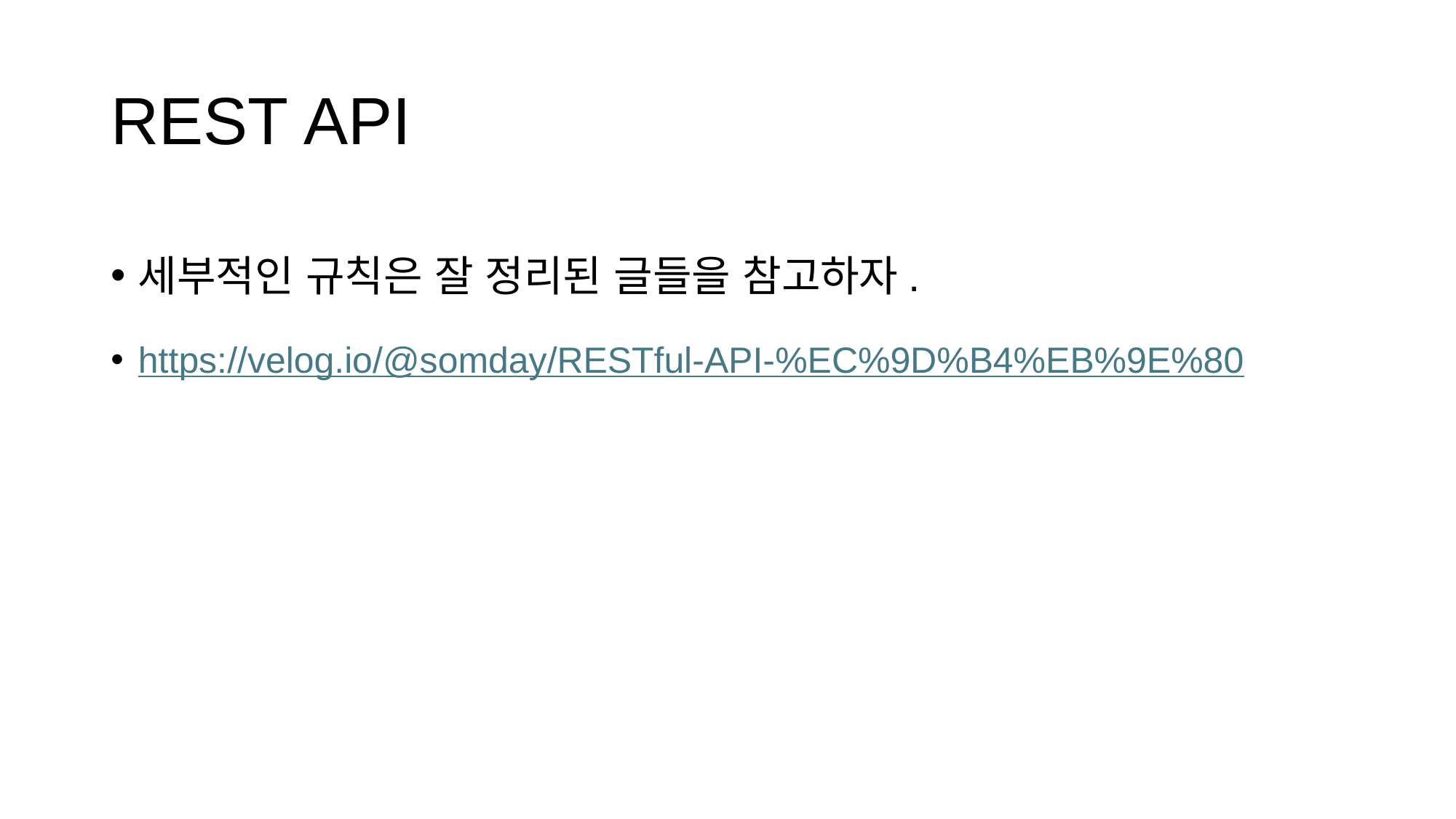

# REST API
세부적인 규칙은 잘 정리된 글들을 참고하자.
https://velog.io/@somday/RESTful-API-%EC%9D%B4%EB%9E%80